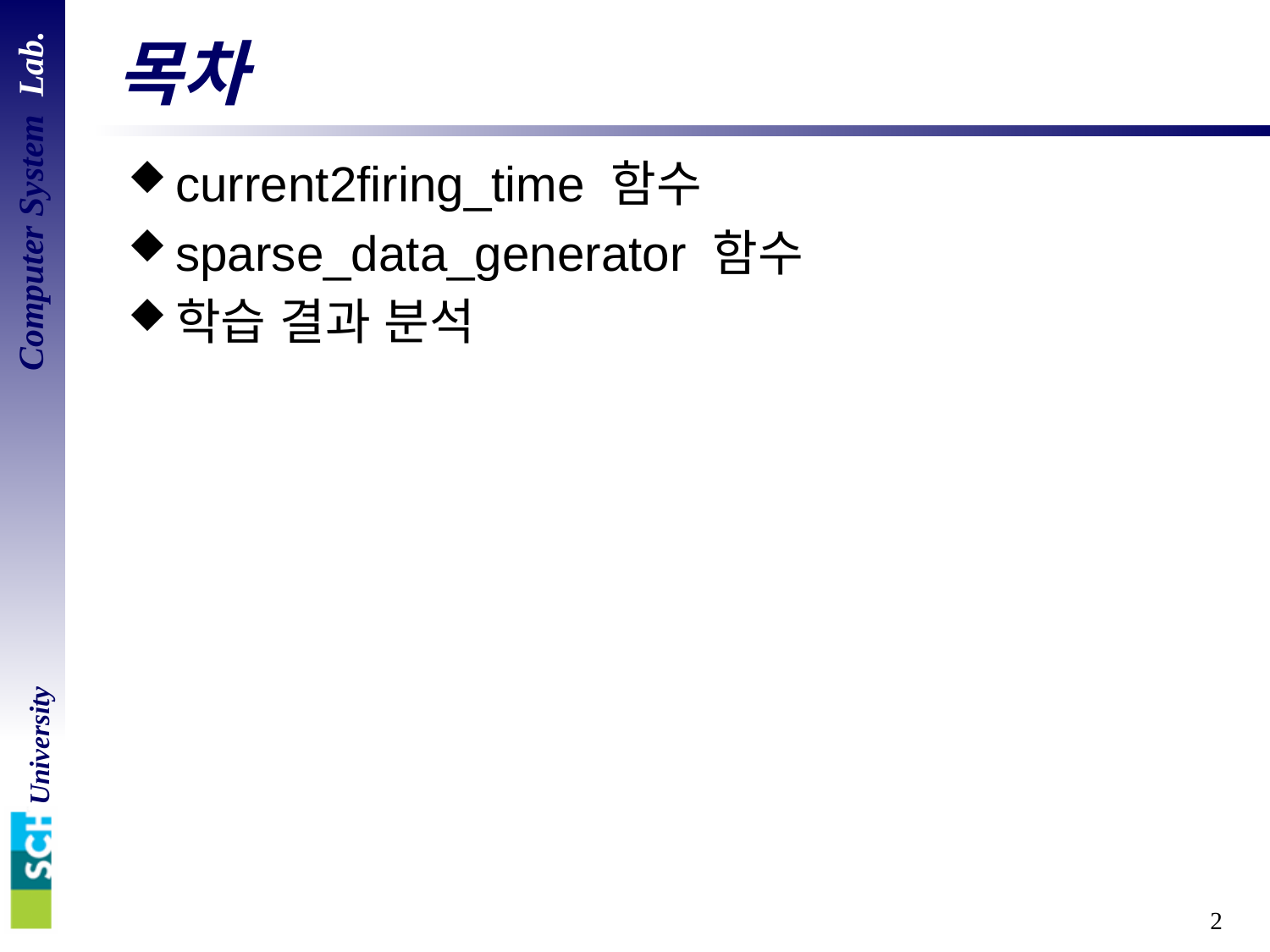

# 목차
current2firing_time 함수
sparse_data_generator 함수
학습 결과 분석